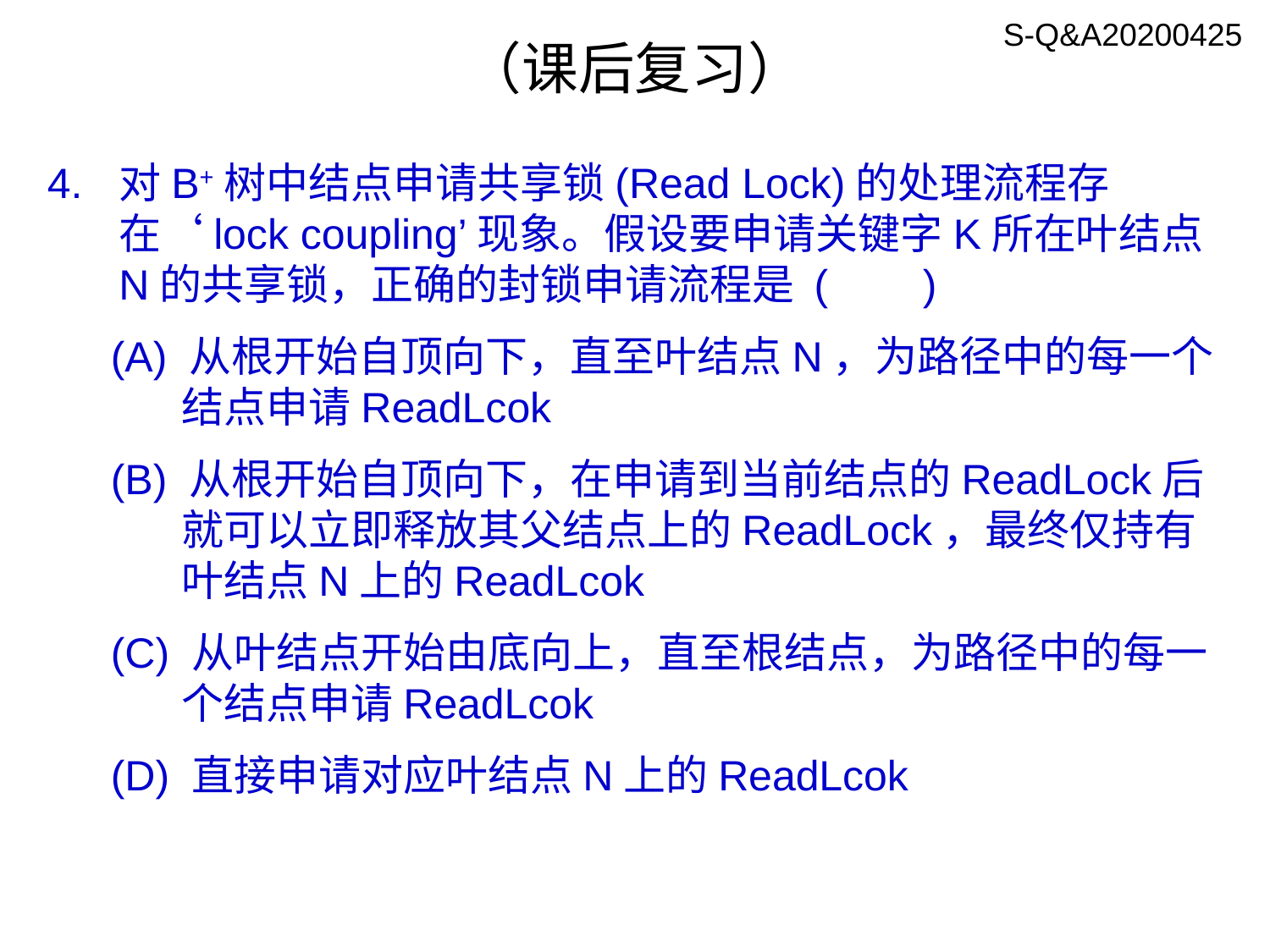

S-Q&A20200425
# （课后复习）
对B+树中结点申请共享锁(Read Lock)的处理流程存在‘lock coupling’现象。假设要申请关键字K所在叶结点N的共享锁，正确的封锁申请流程是 (        )
(A) 从根开始自顶向下，直至叶结点N，为路径中的每一个结点申请ReadLcok
(B) 从根开始自顶向下，在申请到当前结点的ReadLock后就可以立即释放其父结点上的ReadLock，最终仅持有叶结点N上的ReadLcok
(C) 从叶结点开始由底向上，直至根结点，为路径中的每一个结点申请ReadLcok
(D) 直接申请对应叶结点N上的ReadLcok